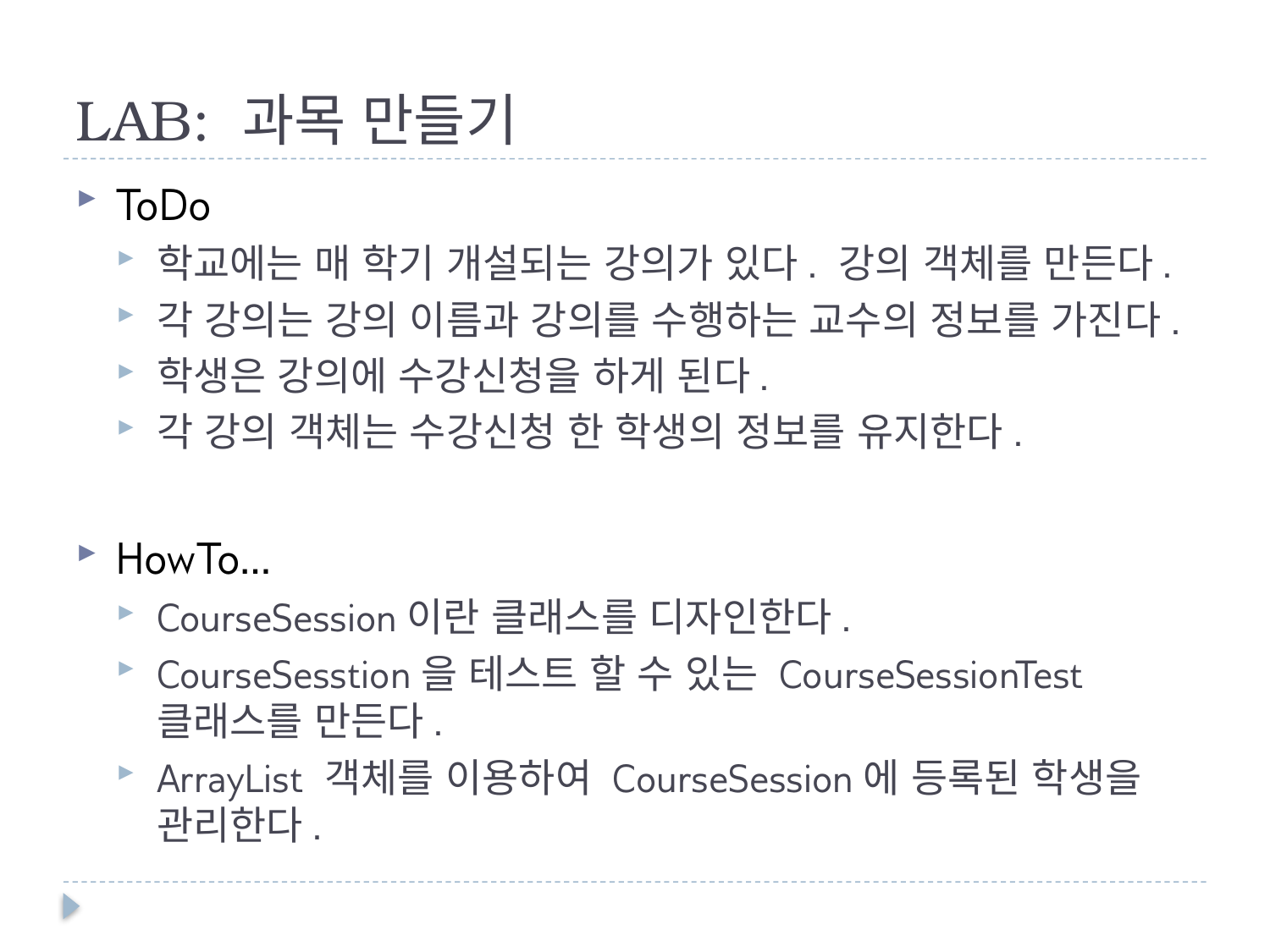

# LAB: 과목 만들기
ToDo
학교에는 매 학기 개설되는 강의가 있다. 강의 객체를 만든다.
각 강의는 강의 이름과 강의를 수행하는 교수의 정보를 가진다.
학생은 강의에 수강신청을 하게 된다.
각 강의 객체는 수강신청 한 학생의 정보를 유지한다.

HowTo…
CourseSession이란 클래스를 디자인한다.
CourseSesstion을 테스트 할 수 있는 CourseSessionTest 클래스를 만든다.
ArrayList 객체를 이용하여 CourseSession에 등록된 학생을 관리한다.